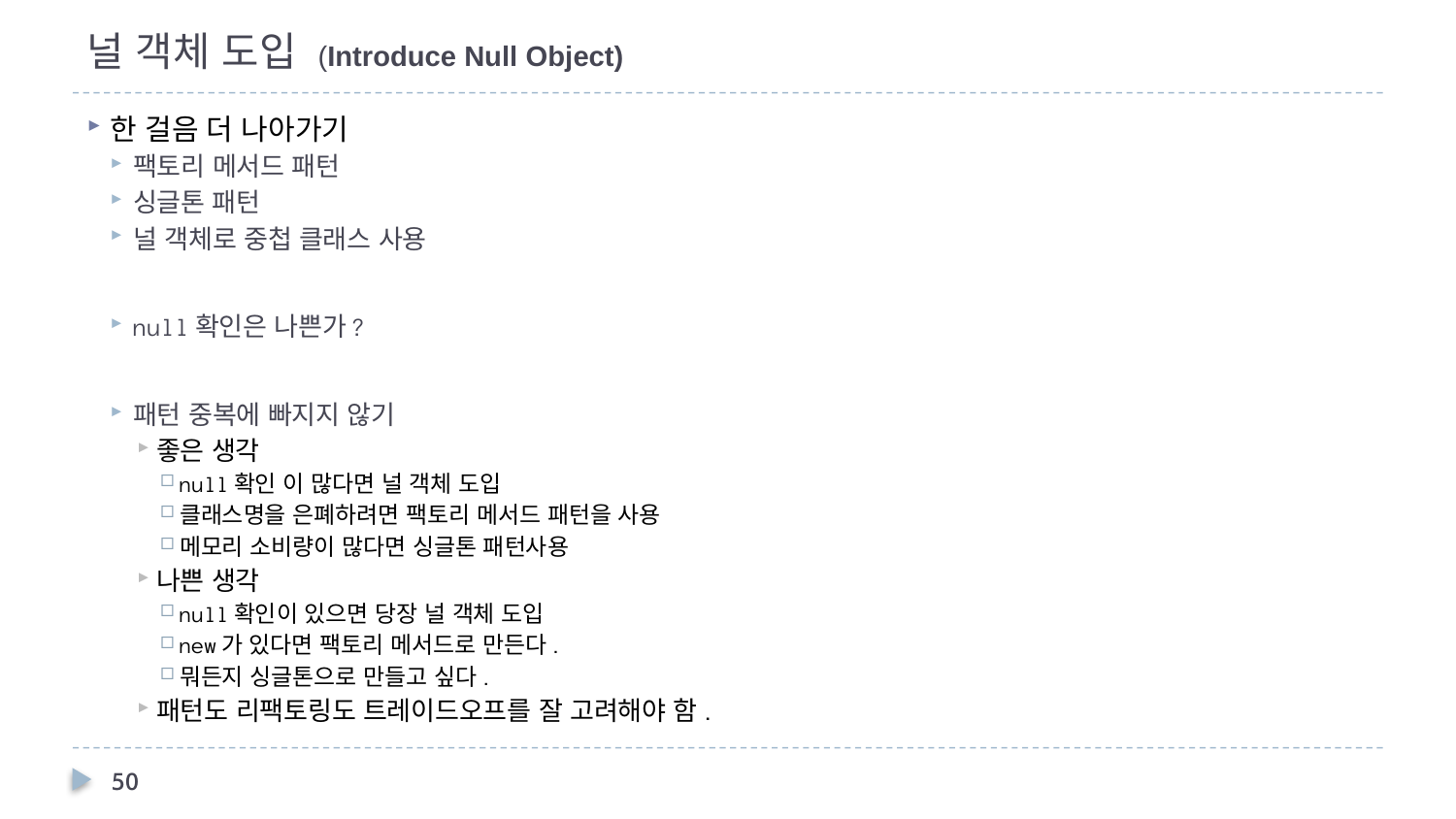

# 널 객체 도입 (Introduce Null Object)
한 걸음 더 나아가기
팩토리 메서드 패턴
싱글톤 패턴
널 객체로 중첩 클래스 사용

null확인은 나쁜가?

패턴 중복에 빠지지 않기
좋은 생각
null확인 이 많다면 널 객체 도입
클래스명을 은폐하려면 팩토리 메서드 패턴을 사용
메모리 소비량이 많다면 싱글톤 패턴사용
나쁜 생각
null확인이 있으면 당장 널 객체 도입
new가 있다면 팩토리 메서드로 만든다.
뭐든지 싱글톤으로 만들고 싶다.
패턴도 리팩토링도 트레이드오프를 잘 고려해야 함.
50